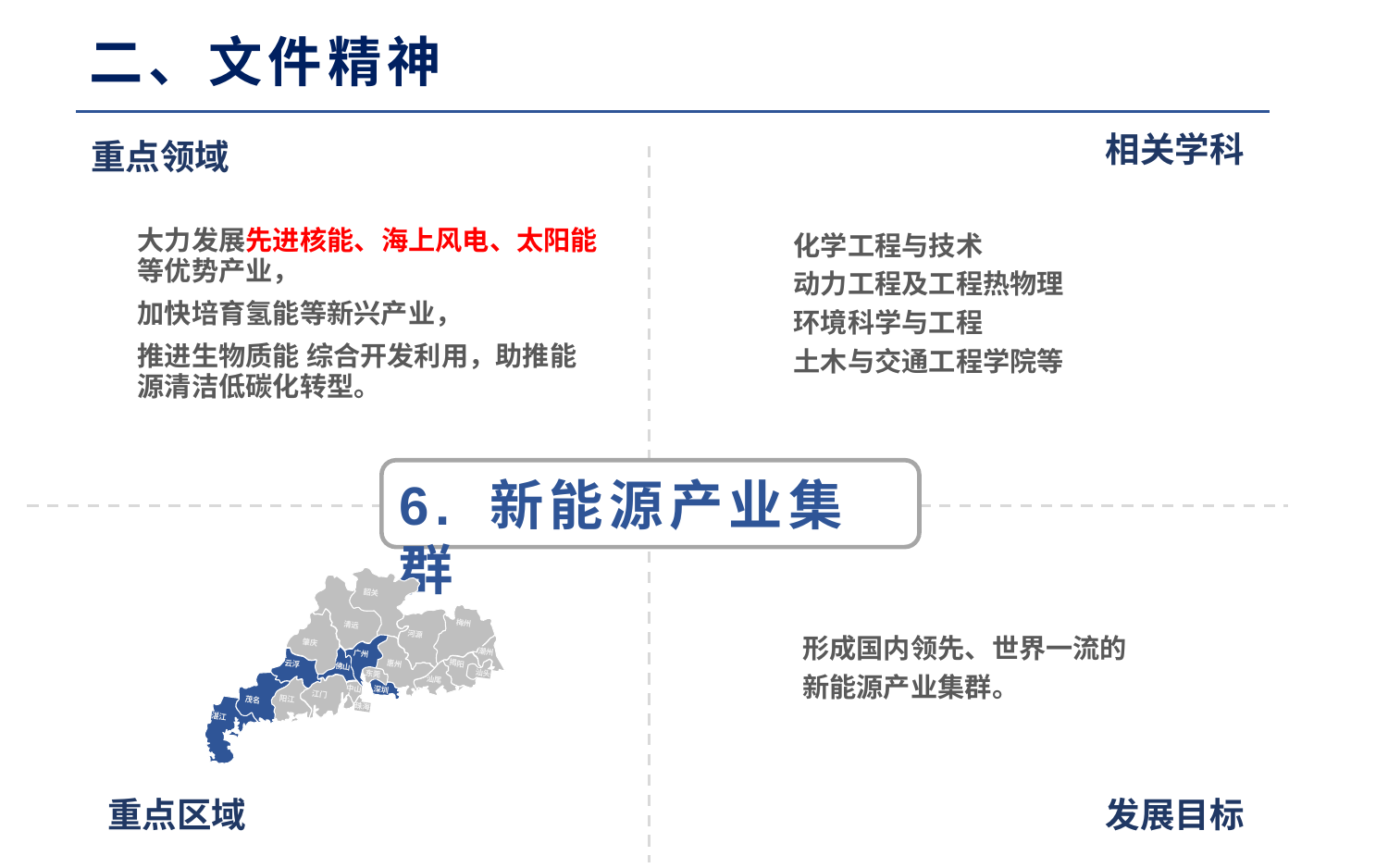

二、文件精神
相关学科
重点领域
化学工程与技术
动力工程及工程热物理
环境科学与工程
土木与交通工程学院等
大力发展先进核能、海上风电、太阳能等优势产业，
加快培育氢能等新兴产业，
推进生物质能 综合开发利用，助推能源清洁低碳化转型。
6. 新能源产业集群

韶关

梅州

清远
河源
潮州

肇庆
揭阳
广州

汕头
惠州

汕尾
佛山
东莞
云浮

深圳

中山

江门
珠海
阳江
茂名

湛江
形成国内领先、世界一流的新能源产业集群。
重点区域
发展目标